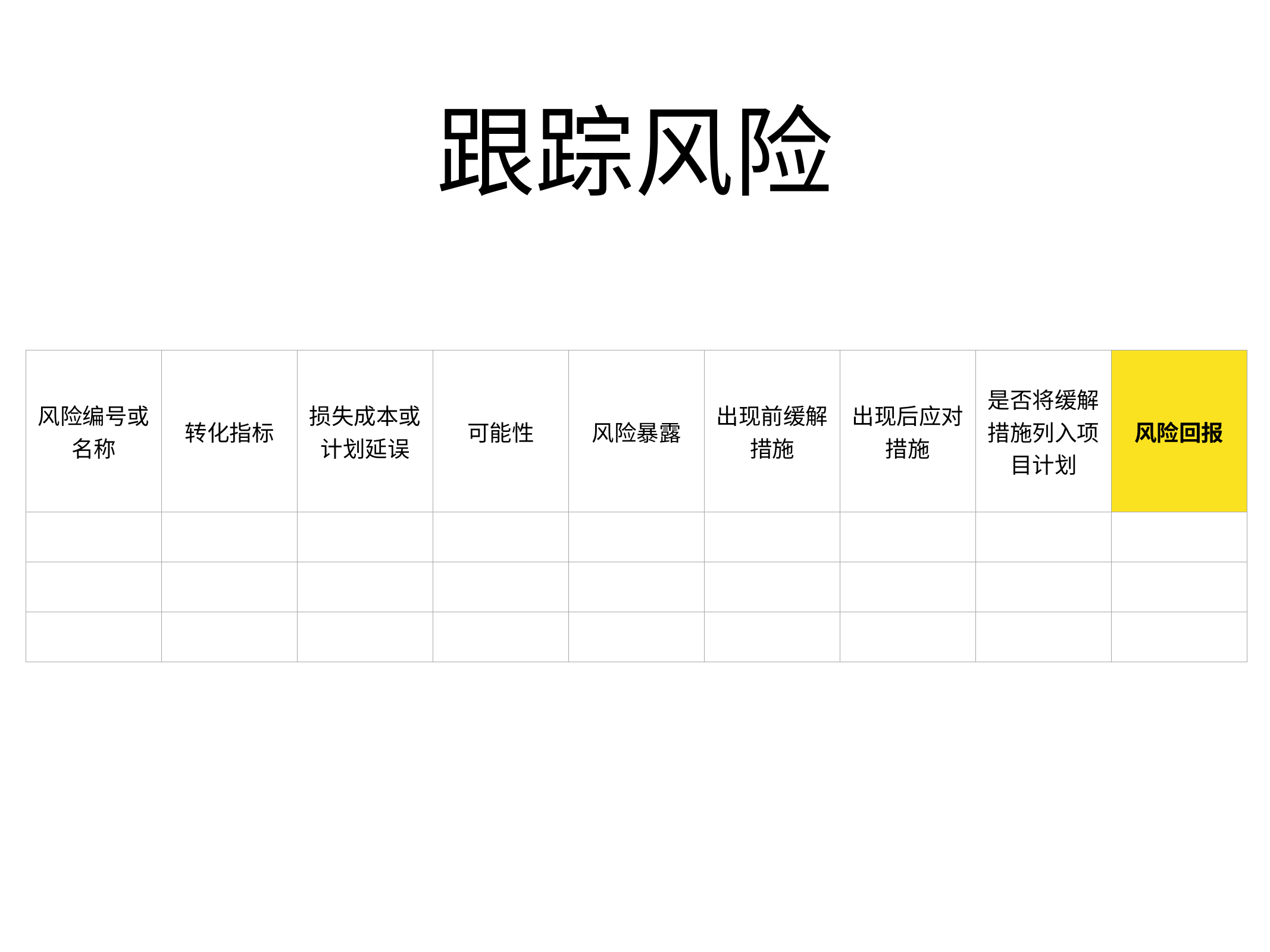

# 跟踪风险

| 风险编号或名称 | 转化指标 | 损失成本或计划延误 | 可能性 | 风险暴露 | 出现前缓解措施 | 出现后应对措施 | 是否将缓解措施列入项目计划 | 风险回报 |
| --- | --- | --- | --- | --- | --- | --- | --- | --- |
|  |  |  |  |  |  |  |  |  |
|  |  |  |  |  |  |  |  |  |
|  |  |  |  |  |  |  |  |  |